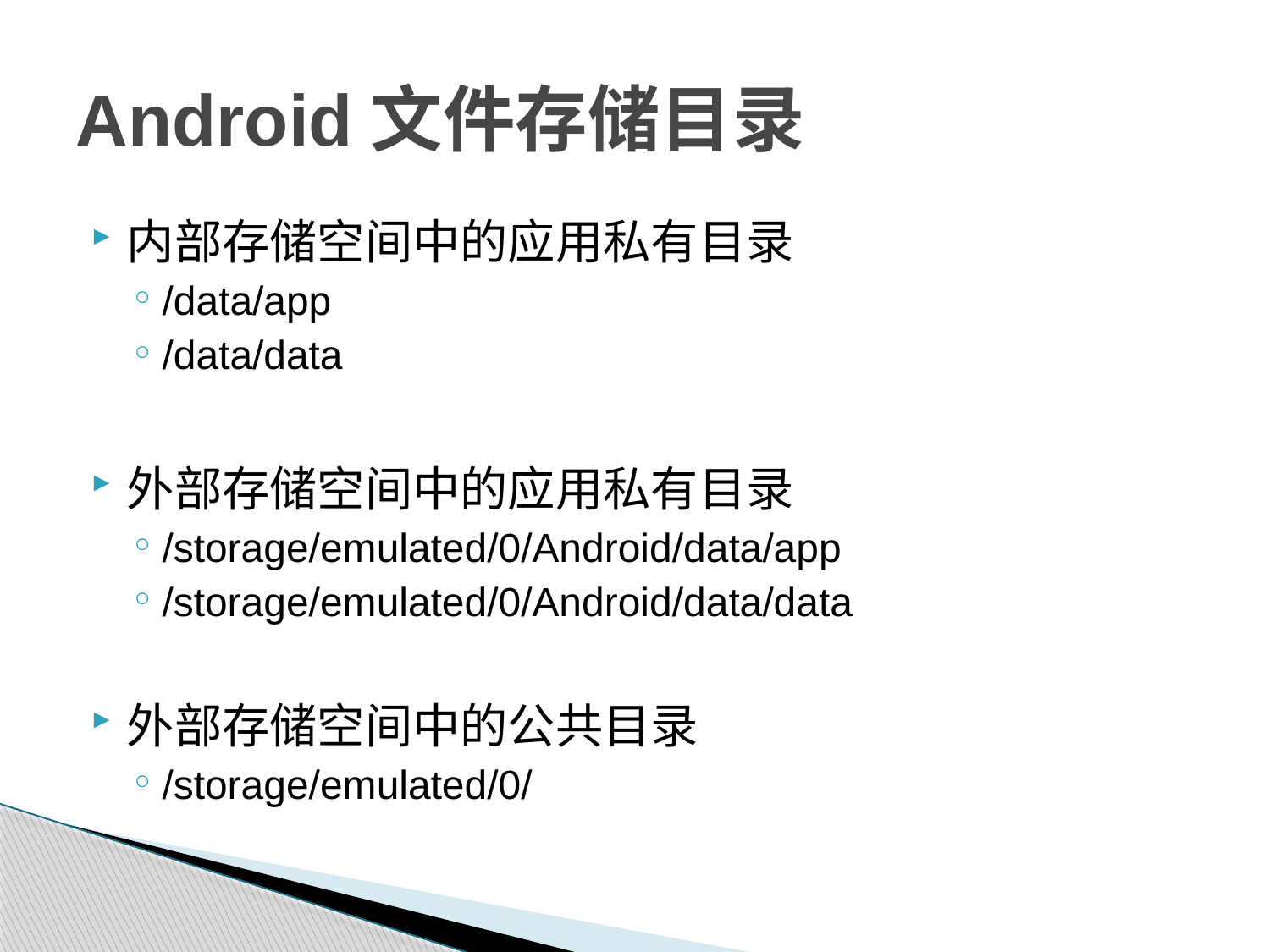

# Android文件存储目录
内部存储空间中的应用私有目录
/data/app
/data/data

外部存储空间中的应用私有目录
/storage/emulated/0/Android/data/app
/storage/emulated/0/Android/data/data

外部存储空间中的公共目录
/storage/emulated/0/